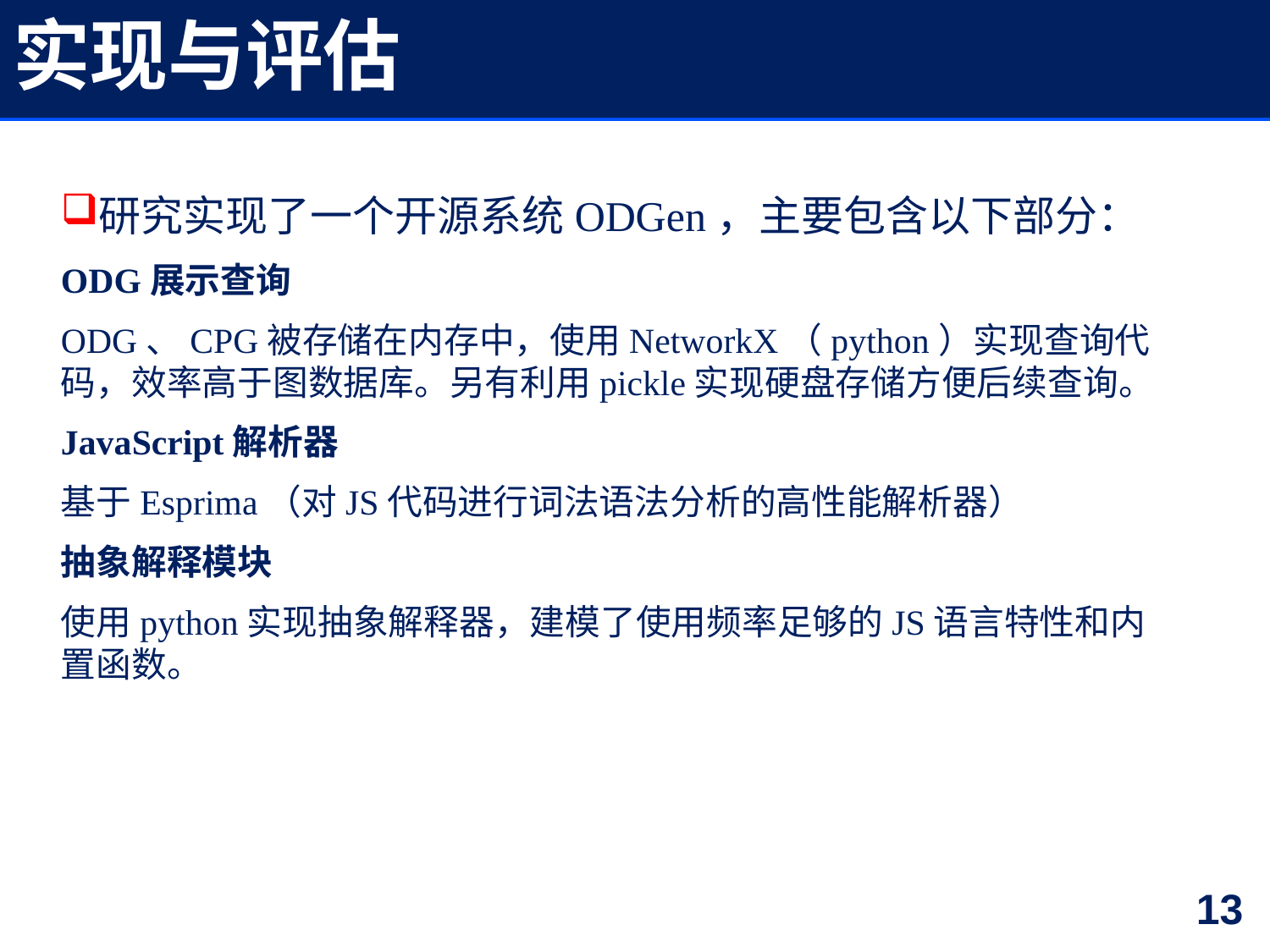

# 实现与评估
研究实现了一个开源系统ODGen，主要包含以下部分：
ODG展示查询
ODG、CPG被存储在内存中，使用NetworkX（python）实现查询代码，效率高于图数据库。另有利用pickle实现硬盘存储方便后续查询。
JavaScript解析器
基于Esprima（对JS代码进行词法语法分析的高性能解析器）
抽象解释模块
使用python实现抽象解释器，建模了使用频率足够的JS语言特性和内置函数。
13